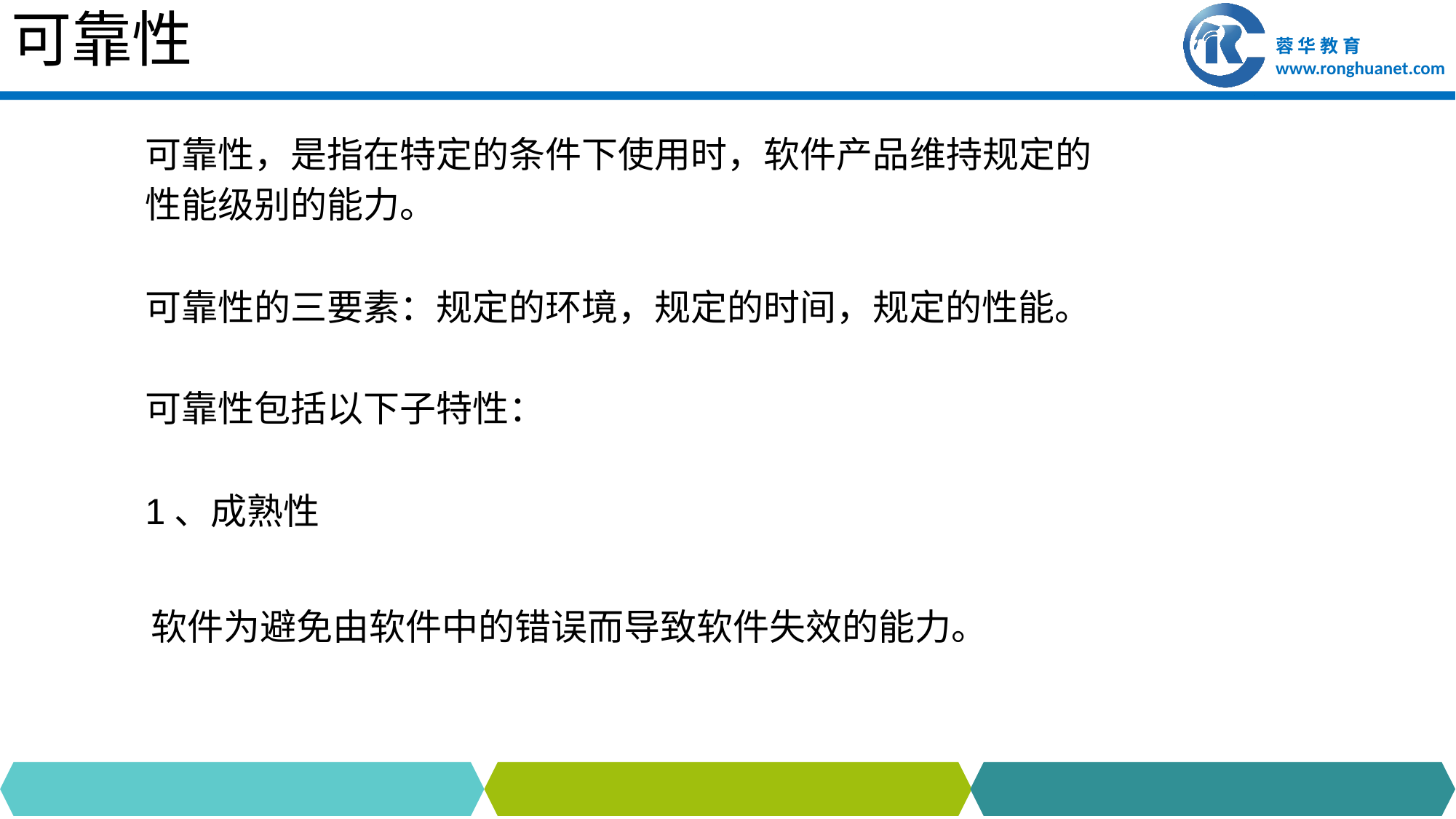

# 可靠性
可靠性，是指在特定的条件下使用时，软件产品维持规定的
性能级别的能力。

可靠性的三要素：规定的环境，规定的时间，规定的性能。

可靠性包括以下子特性：

1、成熟性

 软件为避免由软件中的错误而导致软件失效的能力。